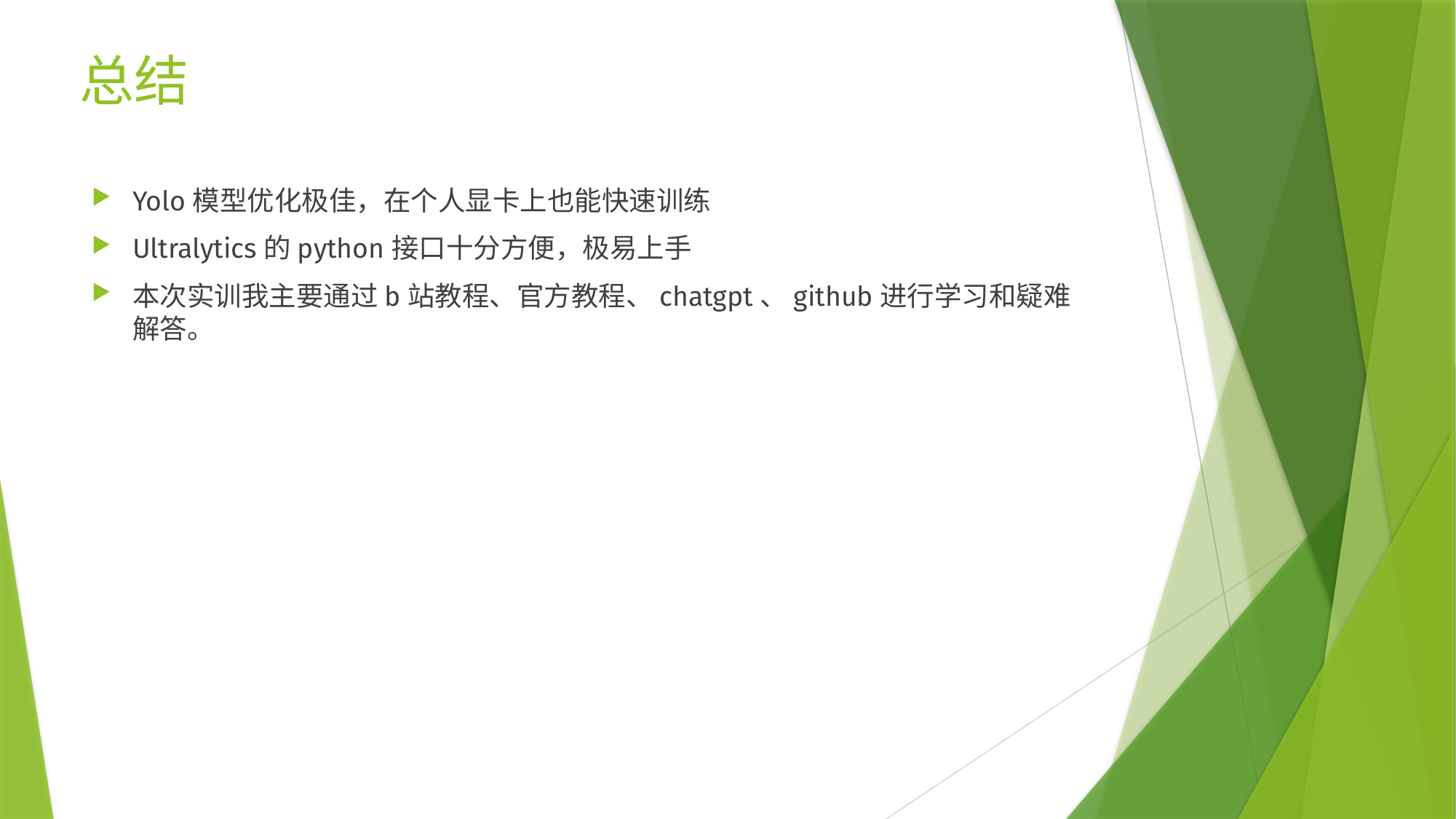

# 总结
Yolo模型优化极佳，在个人显卡上也能快速训练
Ultralytics的python接口十分方便，极易上手
本次实训我主要通过b站教程、官方教程、chatgpt、github进行学习和疑难解答。